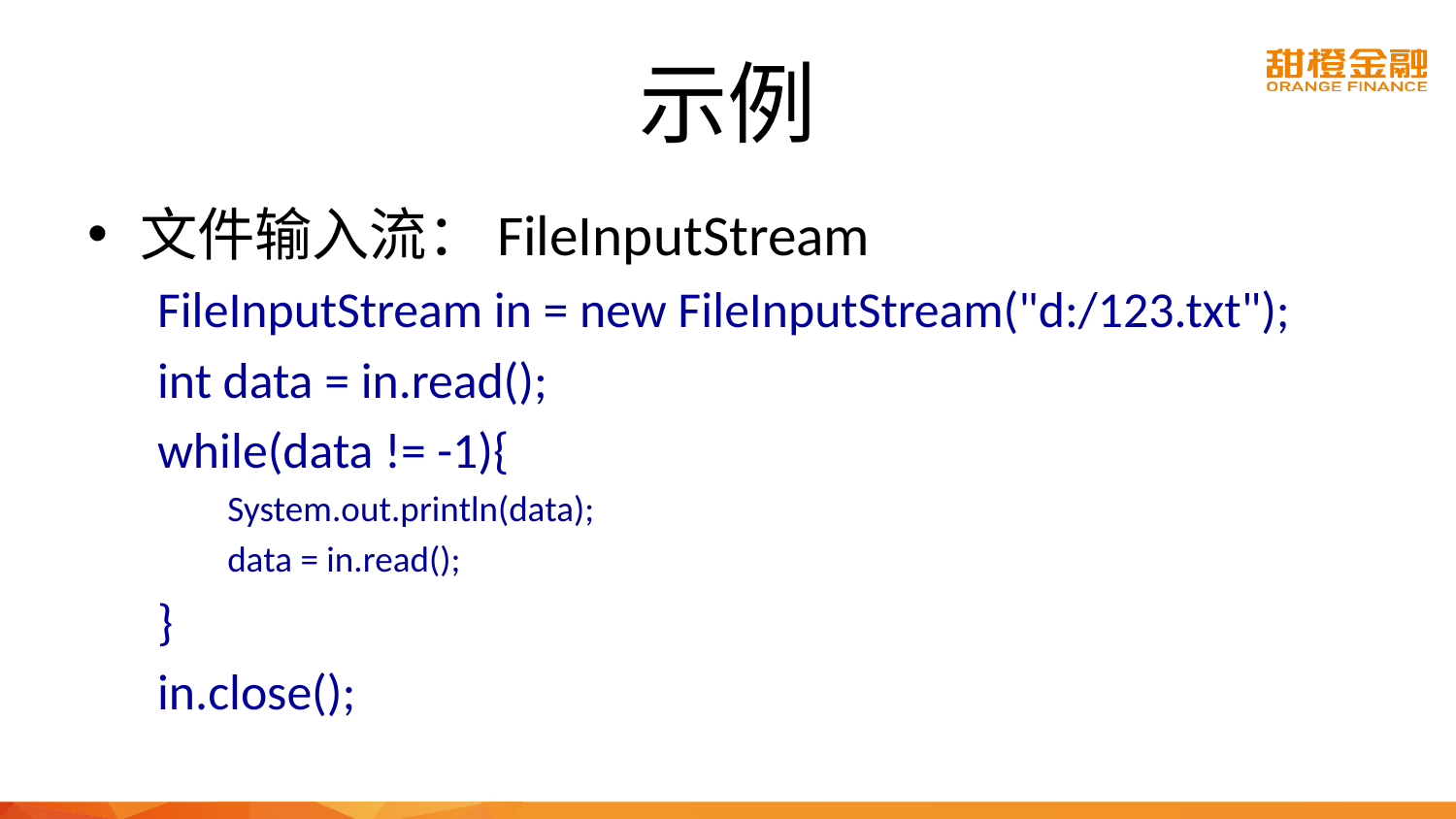

# 示例
文件输入流：FileInputStream
FileInputStream in = new FileInputStream("d:/123.txt");
int data = in.read();
while(data != -1){
System.out.println(data);
data = in.read();
}
in.close();